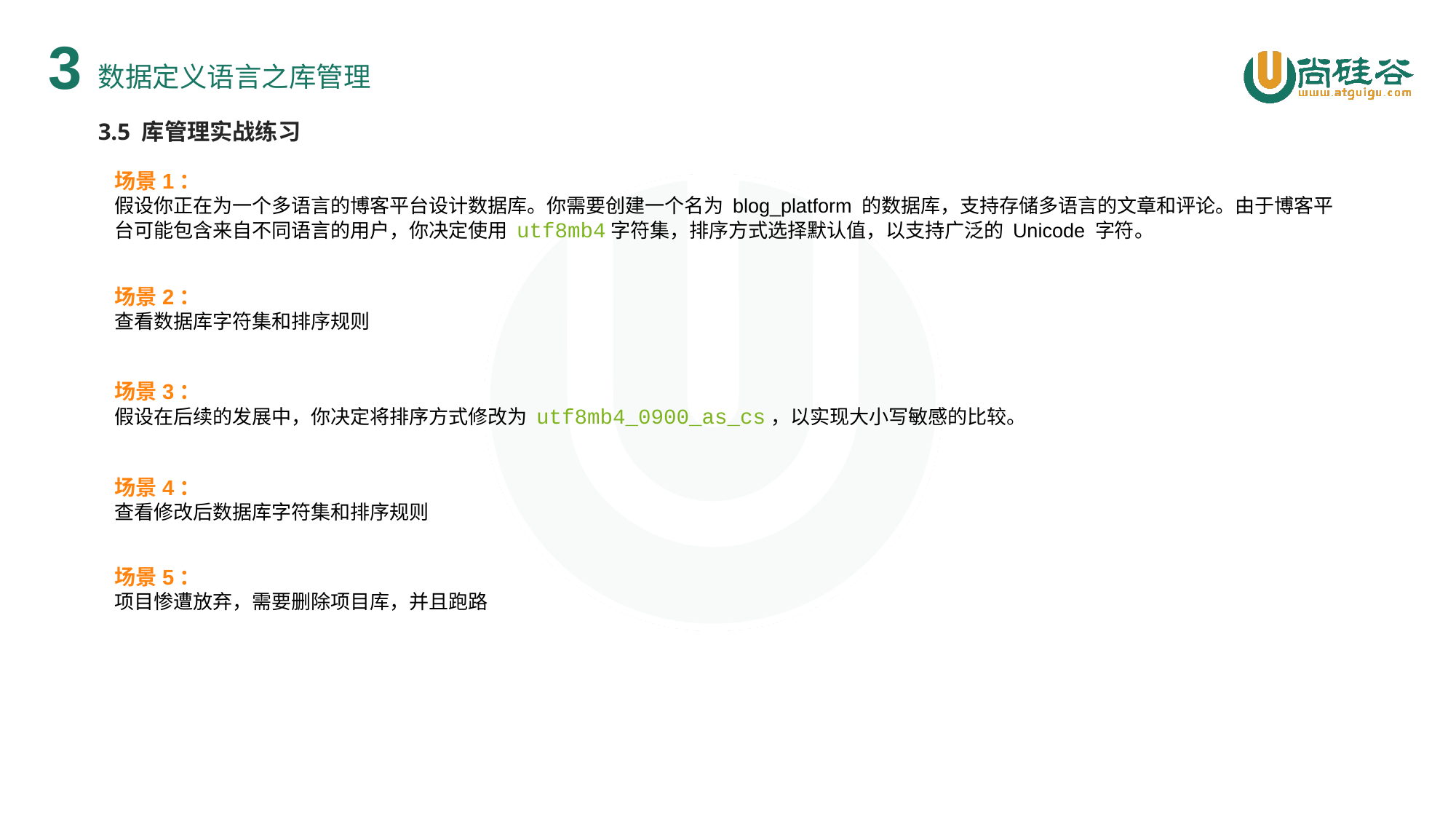

3
数据定义语言之库管理
3.5 库管理实战练习
场景1：
假设你正在为一个多语言的博客平台设计数据库。你需要创建一个名为 blog_platform 的数据库，支持存储多语言的文章和评论。由于博客平台可能包含来自不同语言的用户，你决定使用 utf8mb4字符集，排序方式选择默认值，以支持广泛的 Unicode 字符。
场景2：
查看数据库字符集和排序规则
场景3：
假设在后续的发展中，你决定将排序方式修改为 utf8mb4_0900_as_cs，以实现大小写敏感的比较。
场景4：
查看修改后数据库字符集和排序规则
场景5：
项目惨遭放弃，需要删除项目库，并且跑路
原因：我们只知道规定，不知道规范！没有标准！